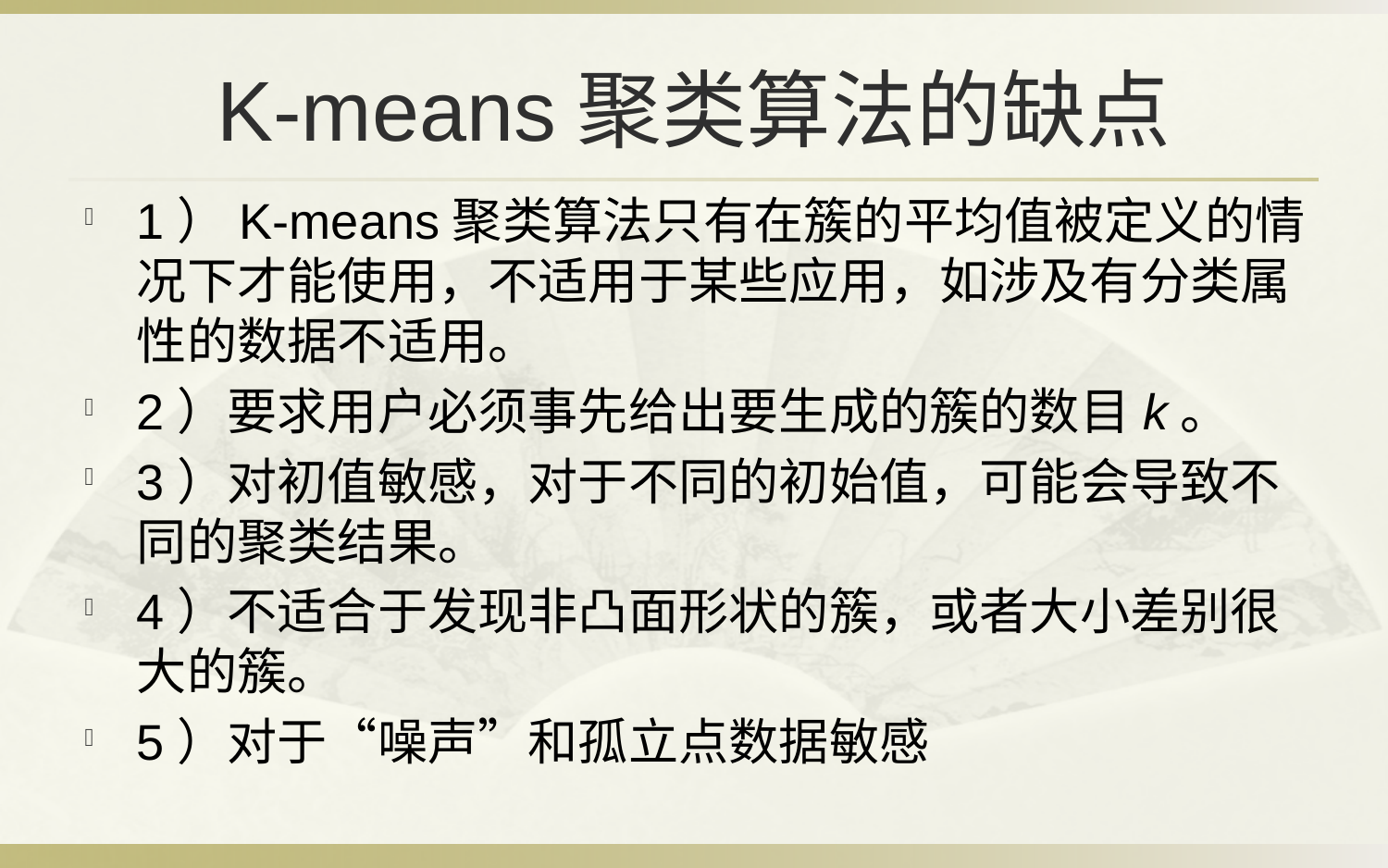

# K-means聚类算法的缺点
1）K-means聚类算法只有在簇的平均值被定义的情况下才能使用，不适用于某些应用，如涉及有分类属性的数据不适用。
2）要求用户必须事先给出要生成的簇的数目k。
3）对初值敏感，对于不同的初始值，可能会导致不同的聚类结果。
4）不适合于发现非凸面形状的簇，或者大小差别很大的簇。
5）对于“噪声”和孤立点数据敏感